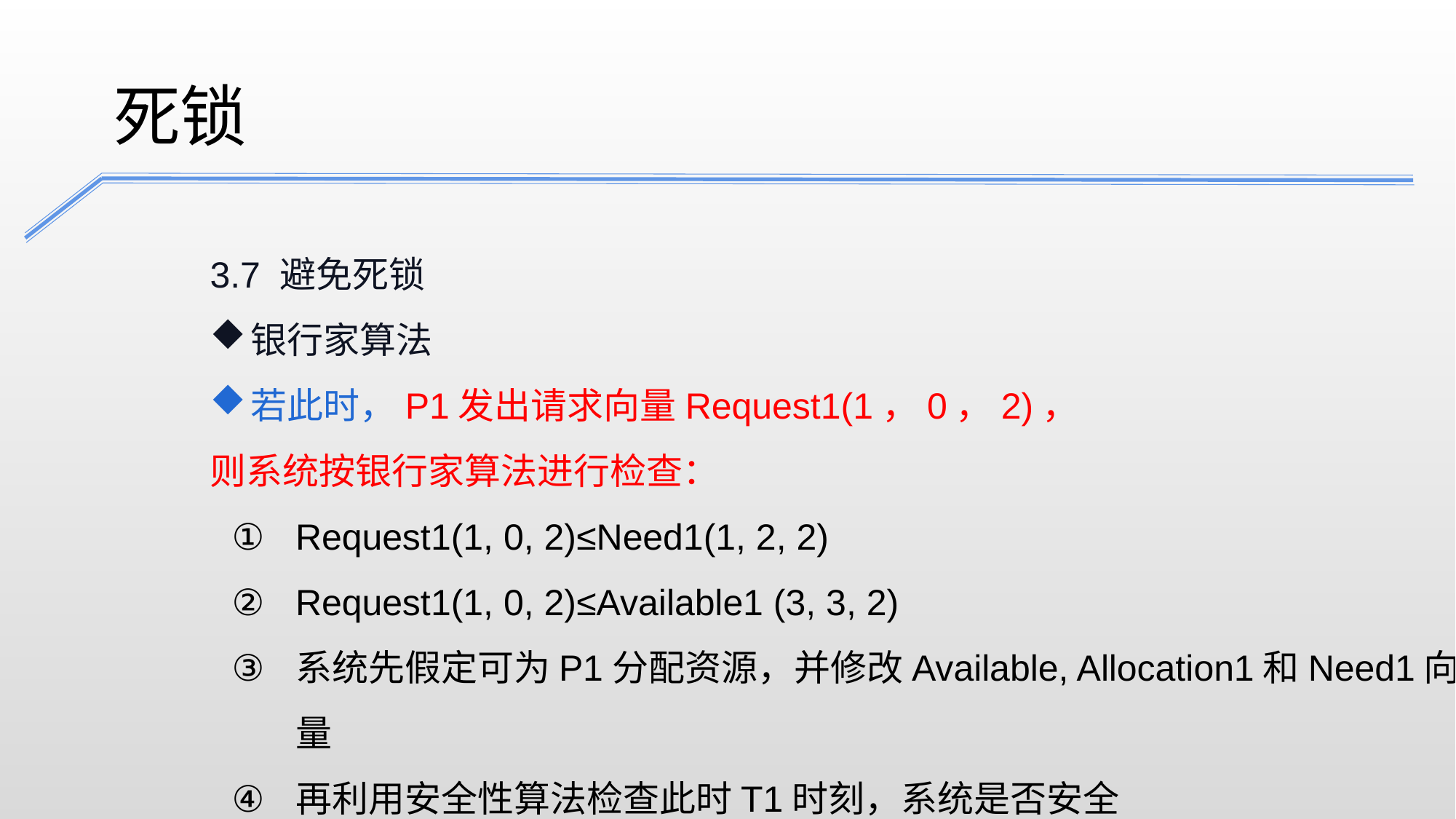

死锁

3.7 避免死锁
银行家算法
若此时，P1发出请求向量Request1(1，0，2)，
则系统按银行家算法进行检查：
Request1(1, 0, 2)≤Need1(1, 2, 2)
Request1(1, 0, 2)≤Available1 (3, 3, 2)
系统先假定可为P1分配资源，并修改Available, Allocation1和Need1向量
再利用安全性算法检查此时T1时刻，系统是否安全